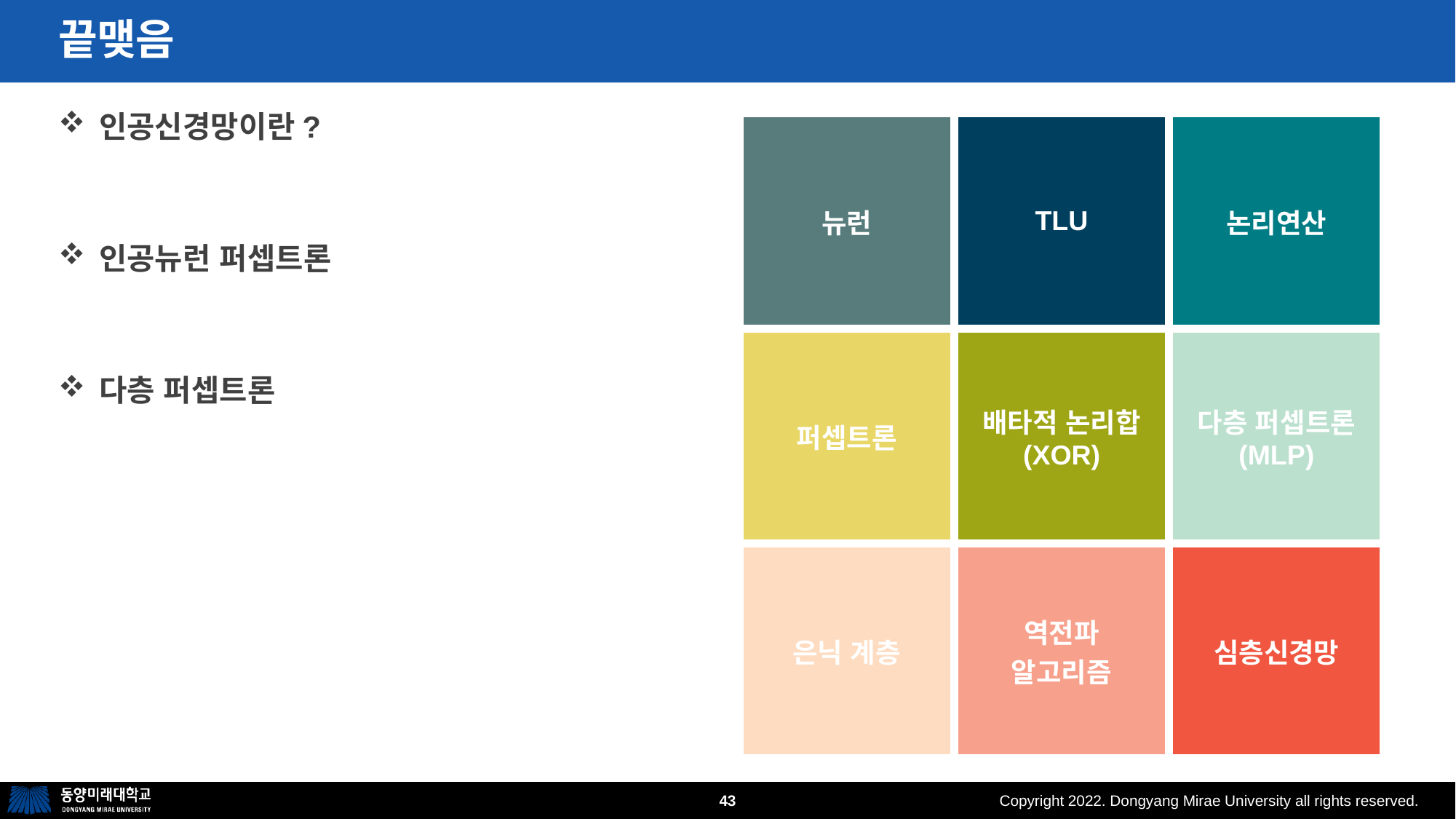

# 끝맺음
인공신경망이란?

인공뉴런 퍼셉트론

다층 퍼셉트론
| 뉴런 | TLU | 논리연산 |
| --- | --- | --- |
| 퍼셉트론 | 배타적 논리합 (XOR) | 다층 퍼셉트론 (MLP) |
| 은닉 계층 | 역전파 알고리즘 | 심층신경망 |
43